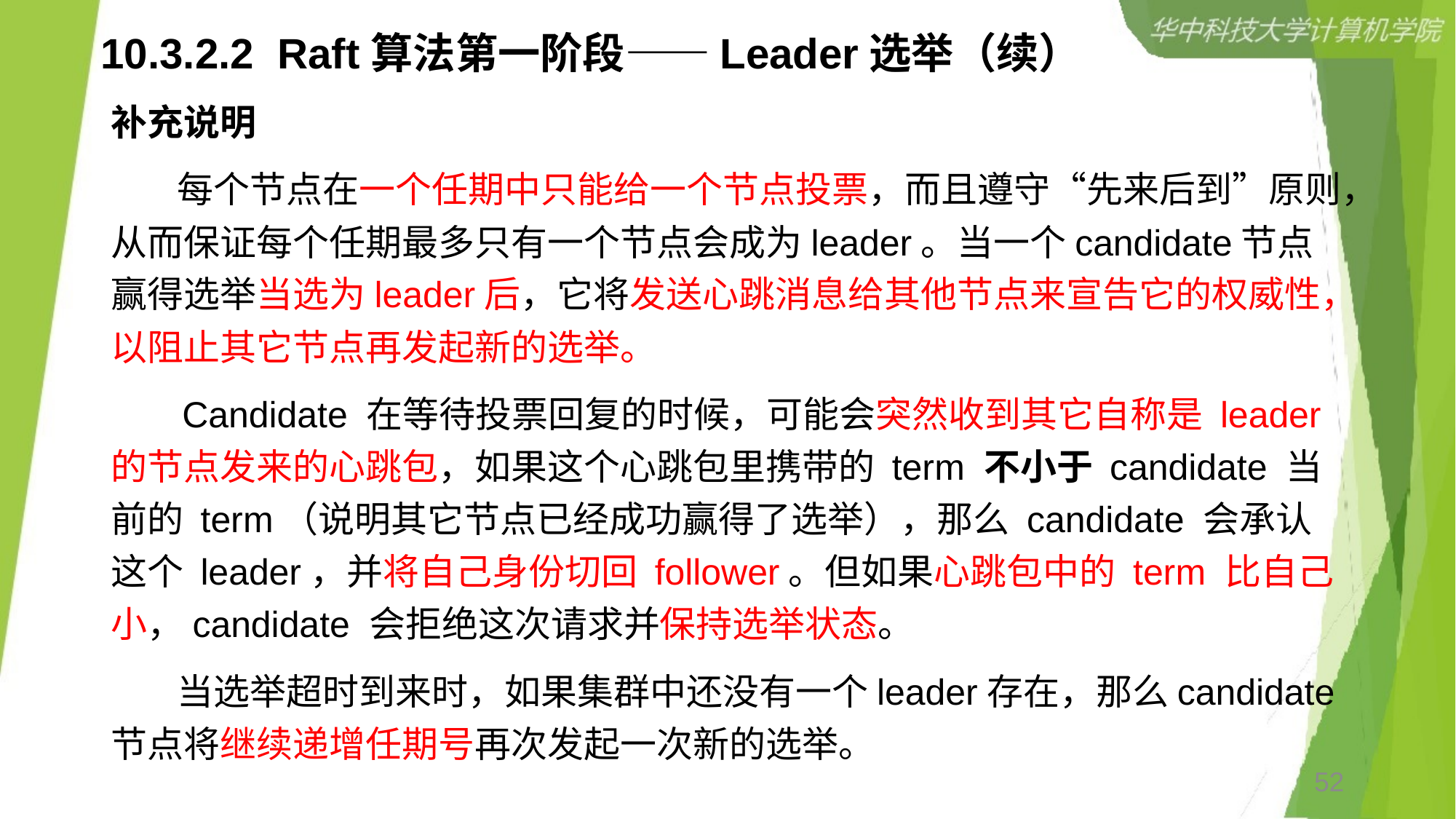

# 10.3.2.2  Raft算法第一阶段——Leader选举（续）
补充说明
       每个节点在一个任期中只能给一个节点投票，而且遵守“先来后到”原则，从而保证每个任期最多只有一个节点会成为leader。当一个candidate节点赢得选举当选为leader后，它将发送心跳消息给其他节点来宣告它的权威性，以阻止其它节点再发起新的选举。
       Candidate 在等待投票回复的时候，可能会突然收到其它自称是 leader 的节点发来的心跳包，如果这个心跳包里携带的 term 不小于 candidate 当前的 term（说明其它节点已经成功赢得了选举），那么 candidate 会承认这个 leader，并将自己身份切回 follower。但如果心跳包中的 term 比自己小，candidate 会拒绝这次请求并保持选举状态。
       当选举超时到来时，如果集群中还没有一个leader存在，那么candidate节点将继续递增任期号再次发起一次新的选举。
52